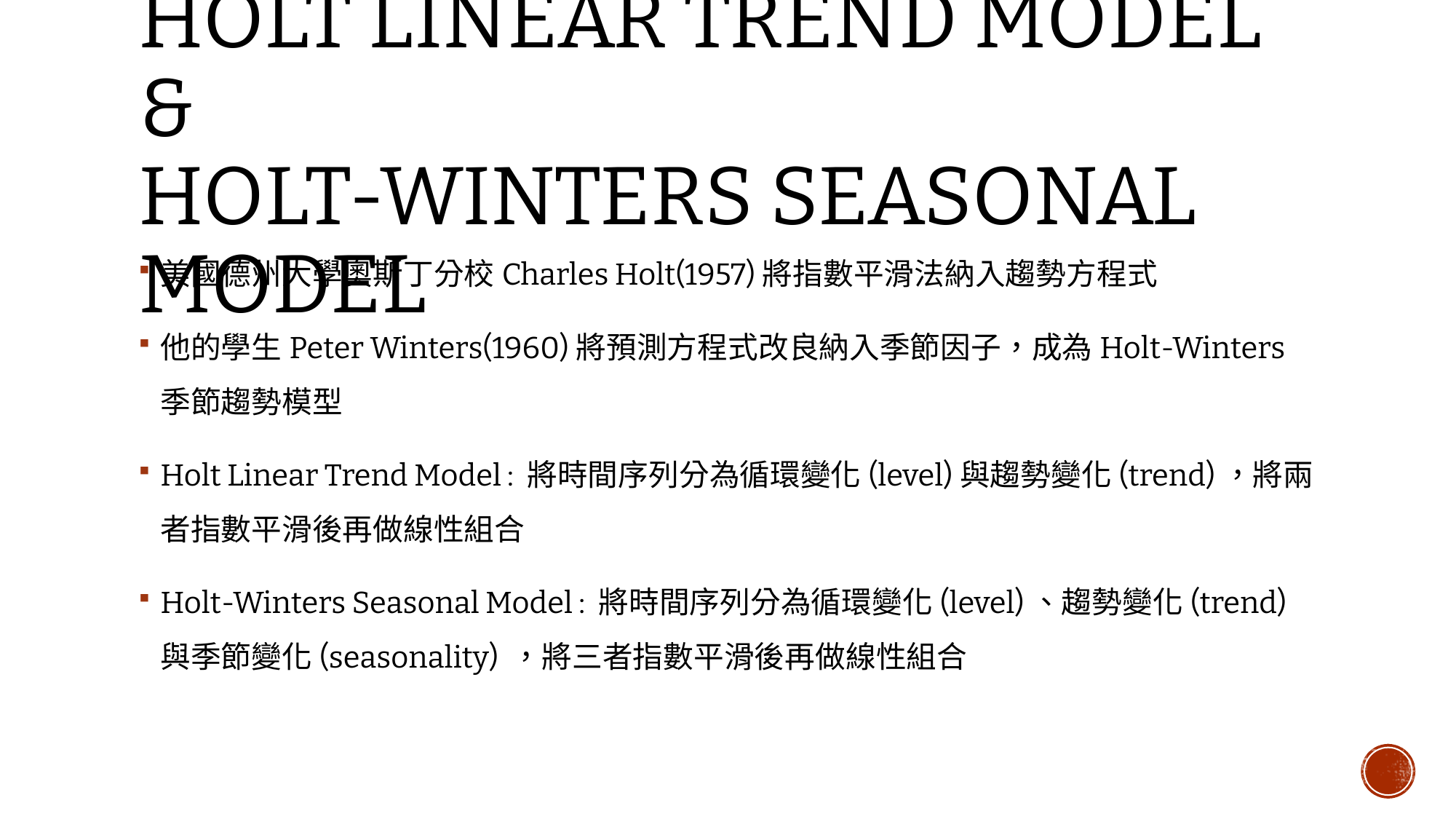

# Holt Linear Trend Model & Holt-Winters Seasonal Model
美國德州大學奧斯丁分校Charles Holt(1957)將指數平滑法納入趨勢方程式
他的學生Peter Winters(1960)將預測方程式改良納入季節因子，成為Holt-Winters季節趨勢模型
Holt Linear Trend Model : 將時間序列分為循環變化(level)與趨勢變化(trend)，將兩者指數平滑後再做線性組合
Holt-Winters Seasonal Model : 將時間序列分為循環變化(level)、趨勢變化(trend)與季節變化(seasonality) ，將三者指數平滑後再做線性組合